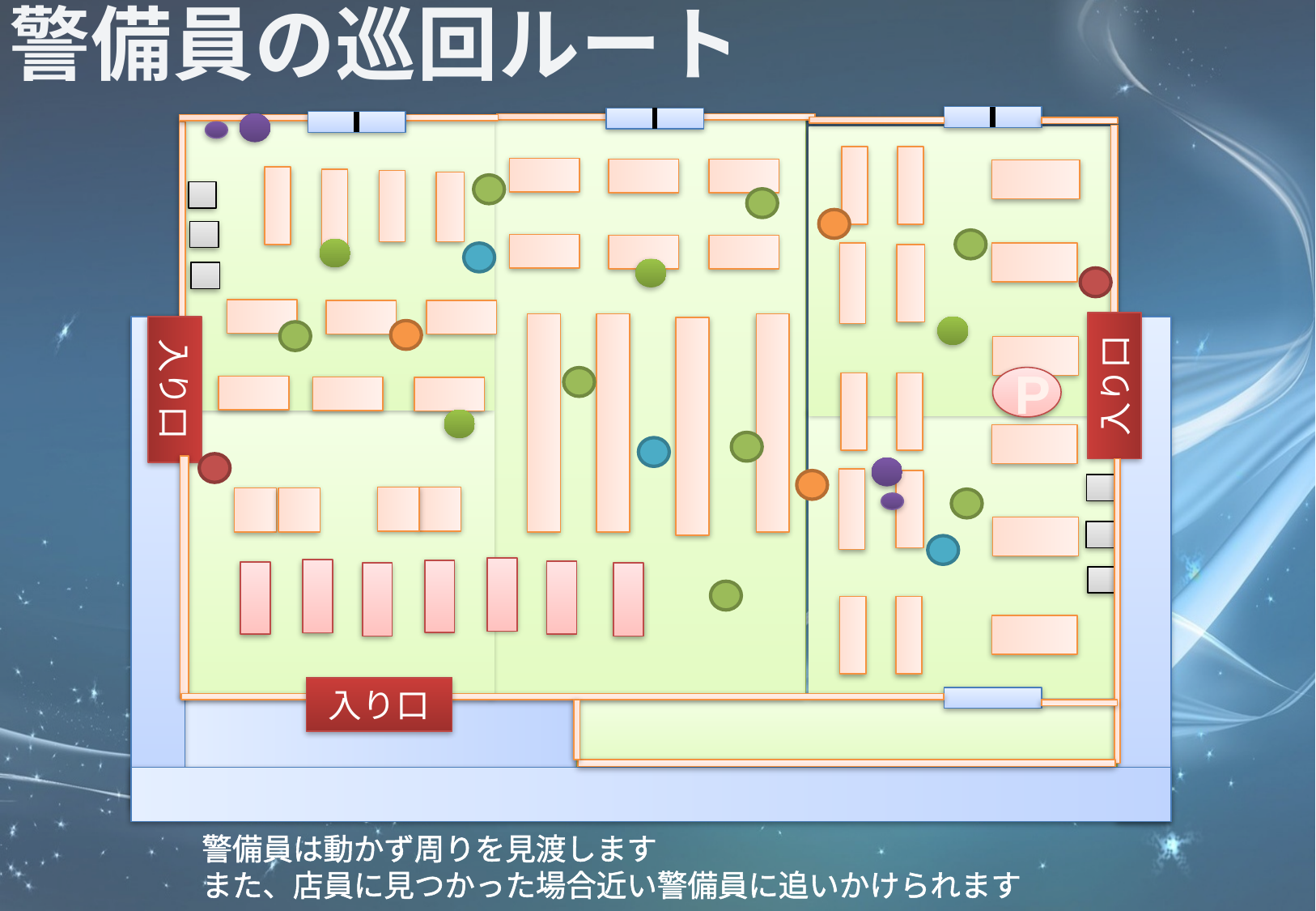

警備員の巡回ルート

入り口

入り口
P

入り口

警備員は動かず周りを見渡します
また、店員に見つかった場合近い警備員に追いかけられます